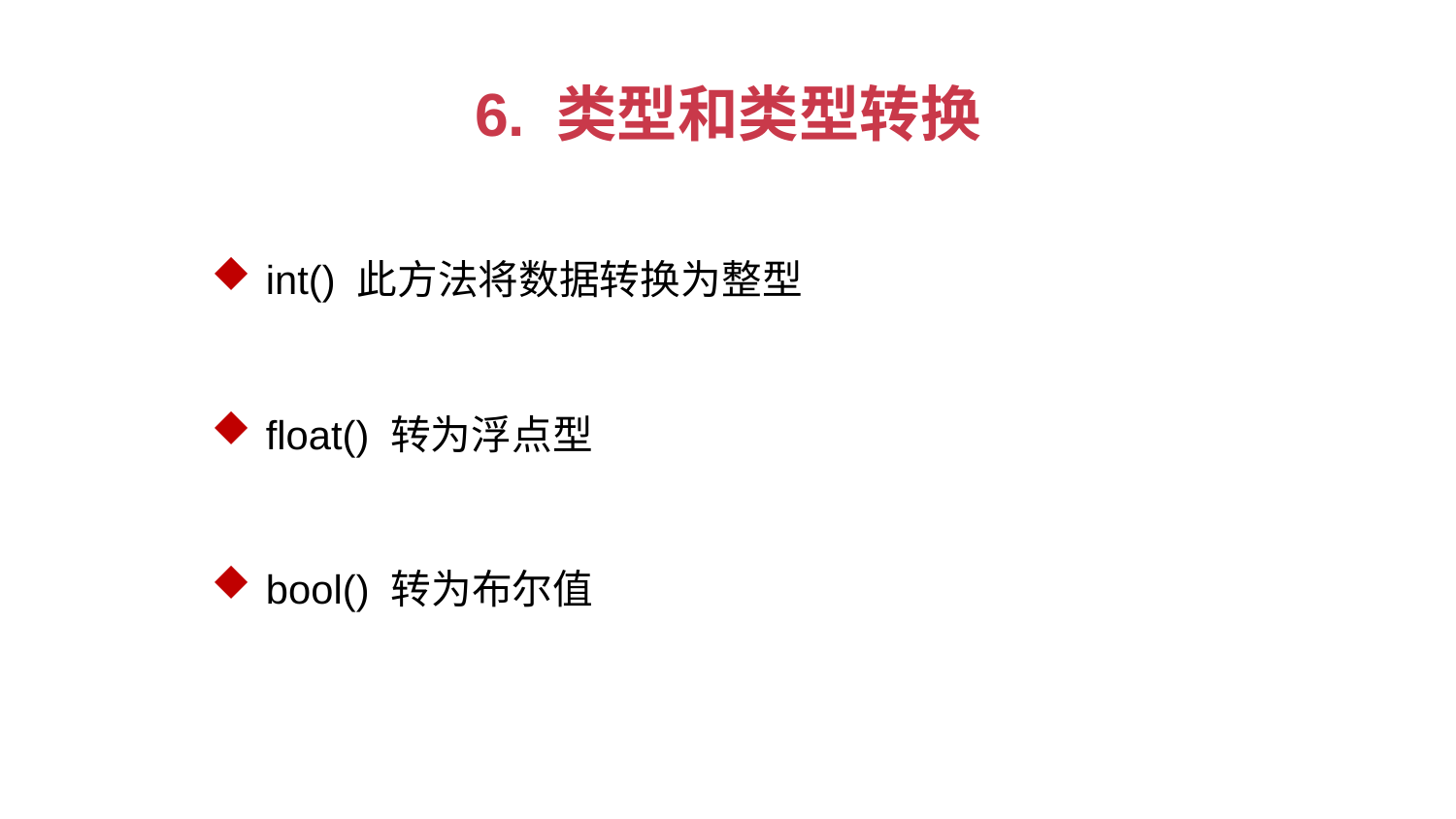

6. 类型和类型转换
int() 此方法将数据转换为整型
float() 转为浮点型
bool() 转为布尔值